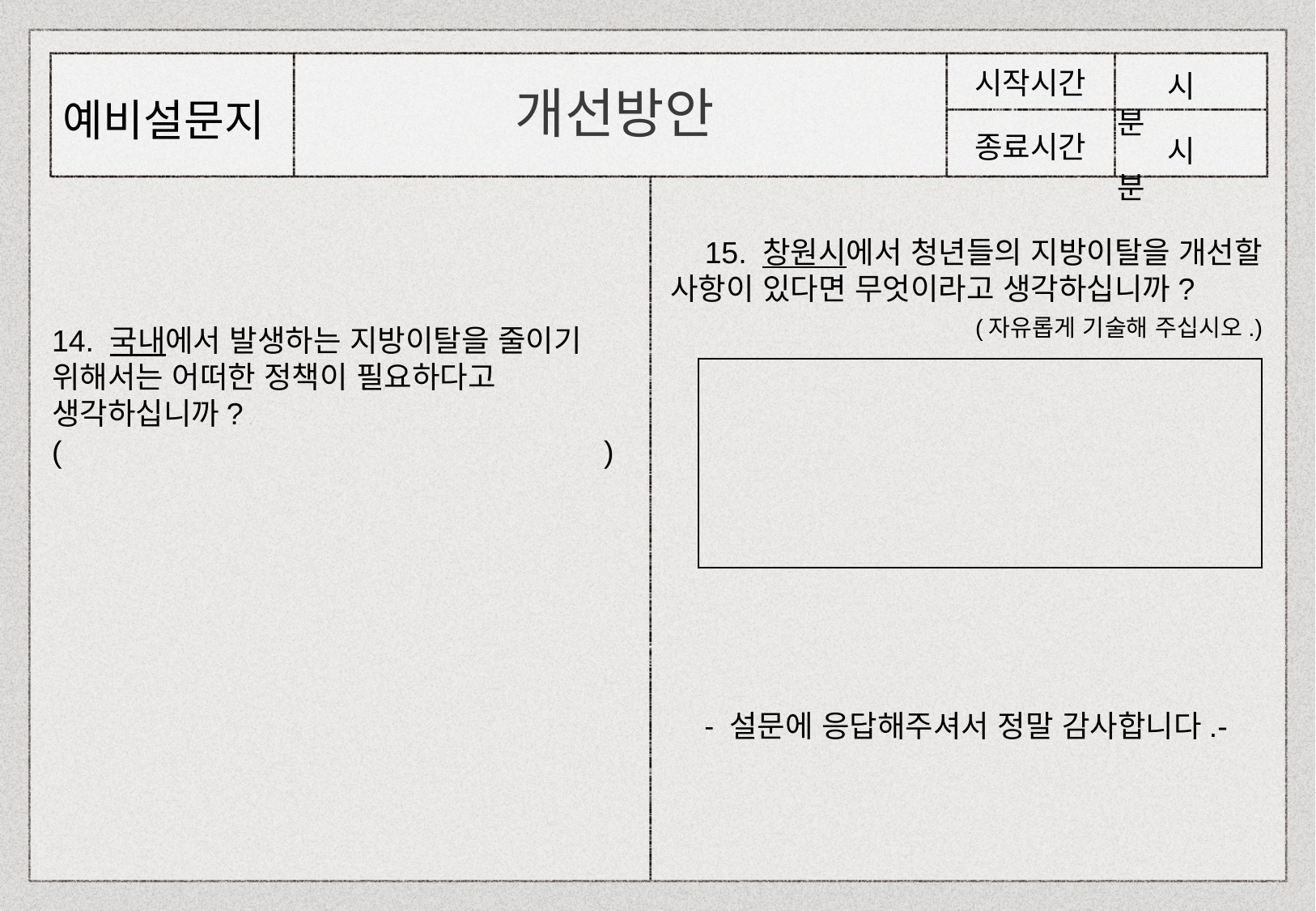

시작시간
     시       분
종료시간
     시       분
개선방안
예비설문지

15. 창원시에서 청년들의 지방이탈을 개선할 사항이 있다면 무엇이라고 생각하십니까?               (자유롭게 기술해 주십시오.)

 - 설문에 응답해주셔서 정말 감사합니다.-

14. 국내에서 발생하는 지방이탈을 줄이기 위해서는 어떠한 정책이 필요하다고 생각하십니까? 8

(                                                                )